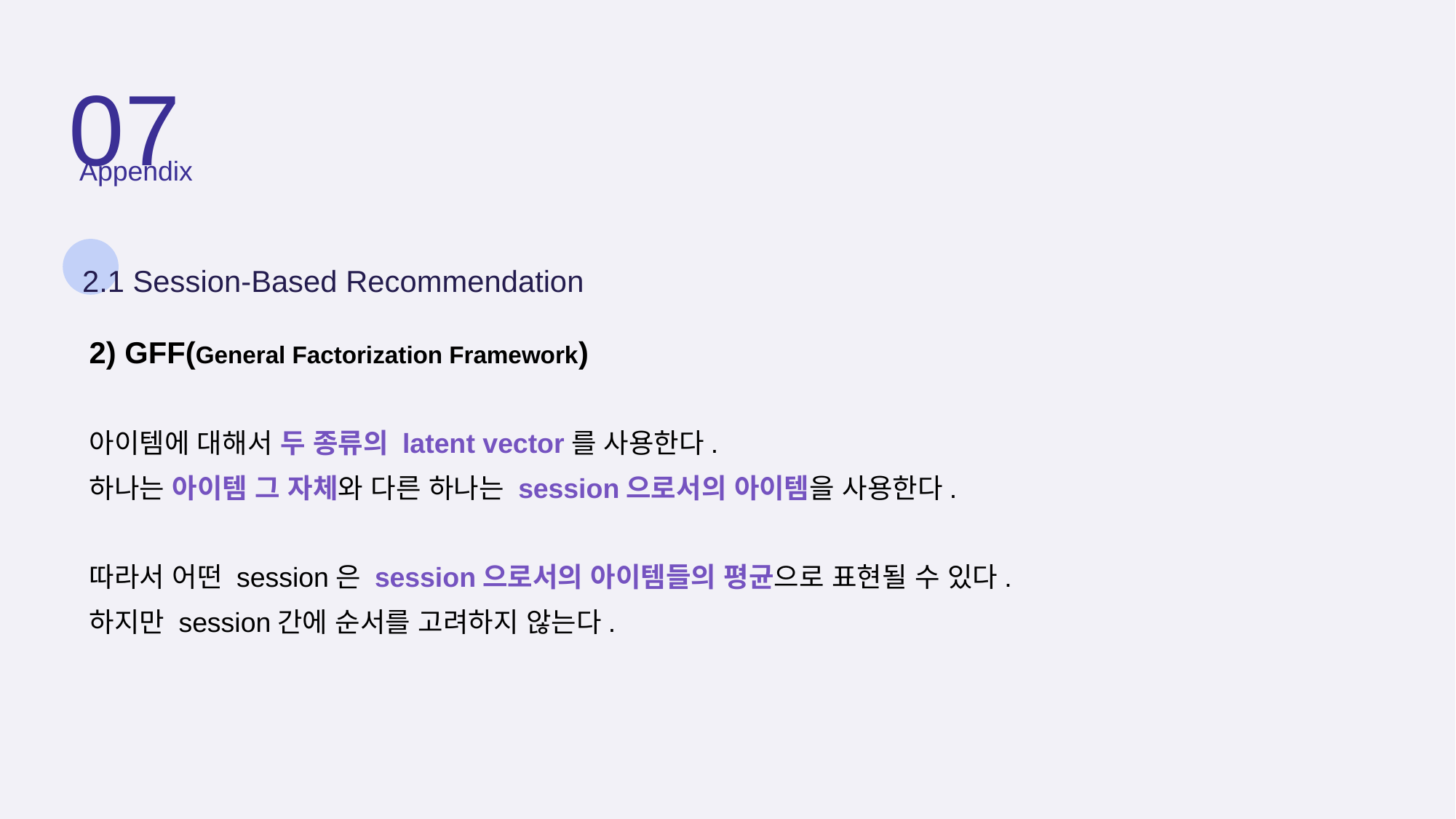

07
 Appendix
2.1 Session-Based Recommendation

2) GFF(General Factorization Framework)

아이템에 대해서 두 종류의 latent vector를 사용한다.
하나는 아이템 그 자체와 다른 하나는 session으로서의 아이템을 사용한다.

따라서 어떤 session은 session으로서의 아이템들의 평균으로 표현될 수 있다.
하지만 session간에 순서를 고려하지 않는다.